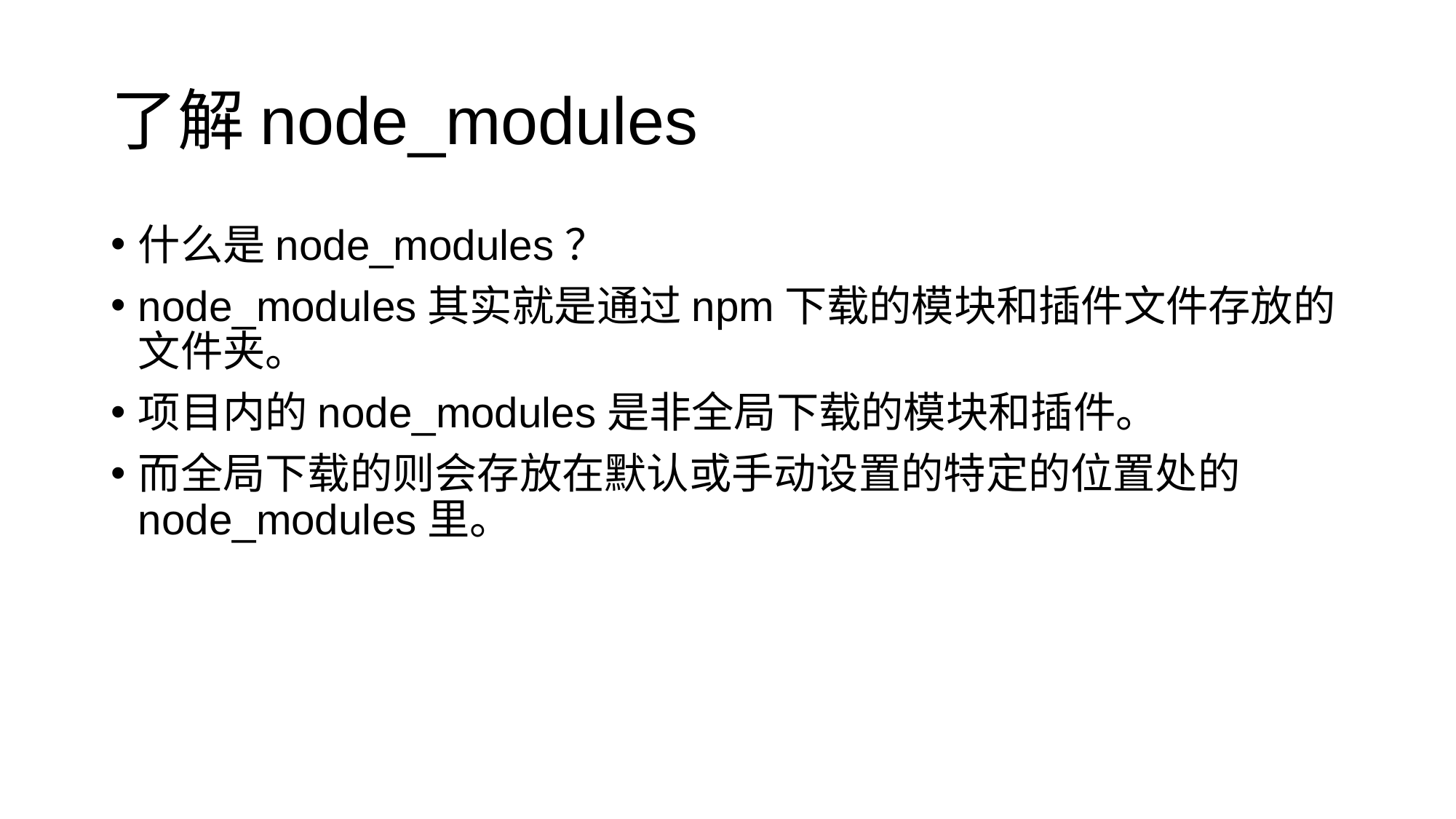

# 了解node_modules
什么是node_modules？
node_modules其实就是通过npm下载的模块和插件文件存放的文件夹。
项目内的node_modules是非全局下载的模块和插件。
而全局下载的则会存放在默认或手动设置的特定的位置处的node_modules里。